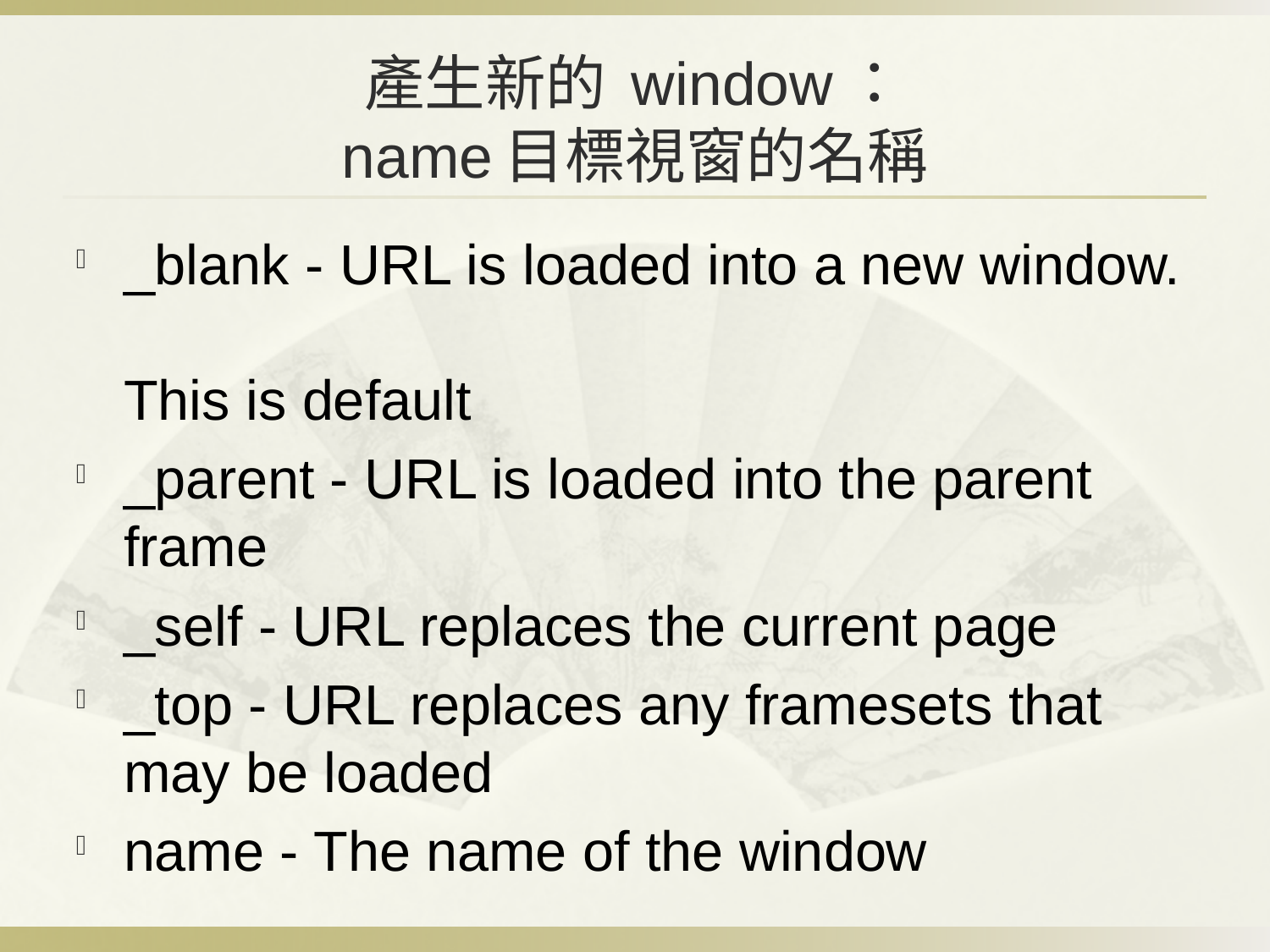

# 產生新的 window： name目標視窗的名稱
_blank - URL is loaded into a new window.
This is default
_parent - URL is loaded into the parent frame
_self - URL replaces the current page
_top - URL replaces any framesets that may be loaded
name - The name of the window